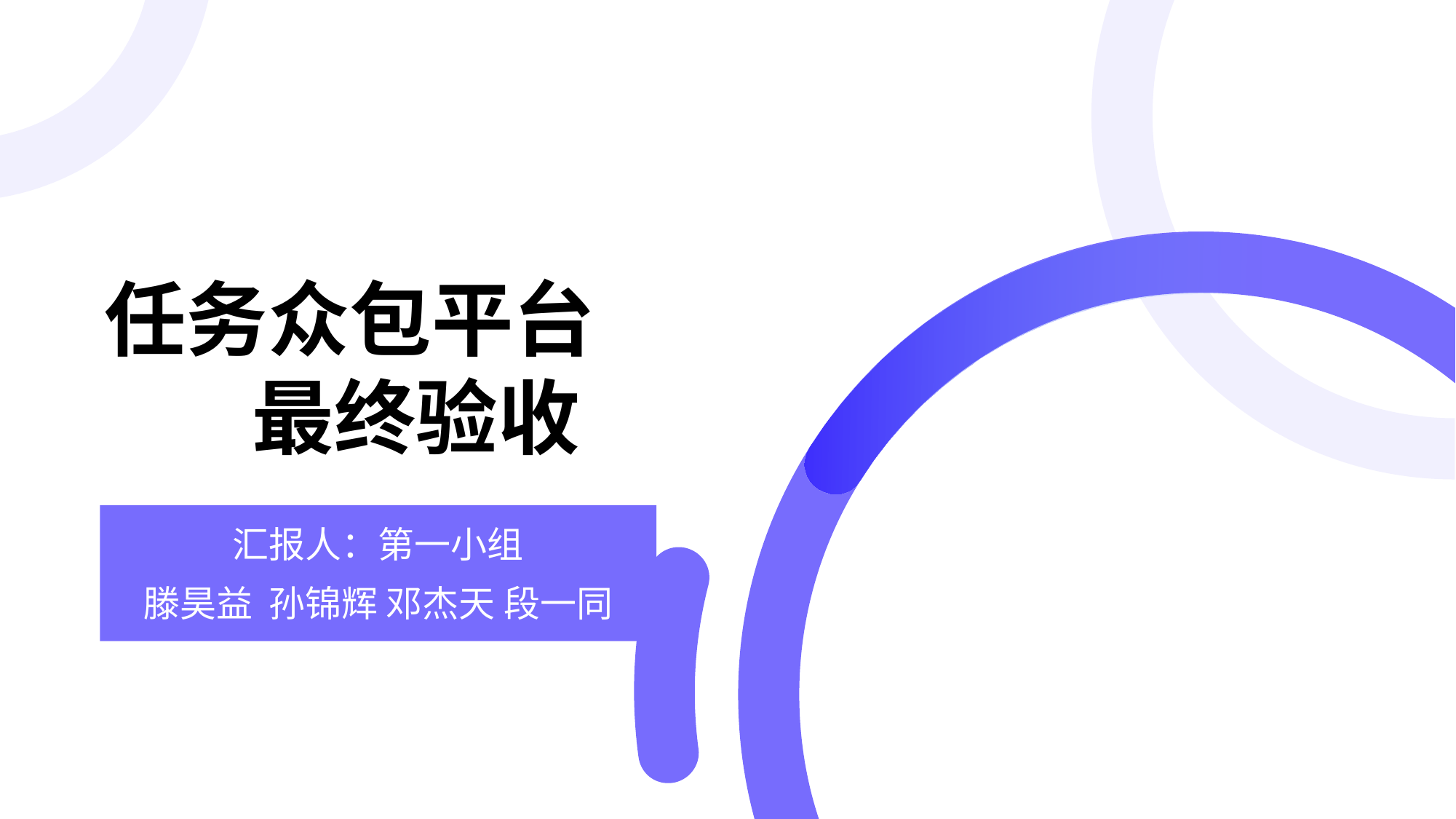

# 任务众包平台          最终验收
汇报人：第一小组
滕昊益  孙锦辉 邓杰天 段一同